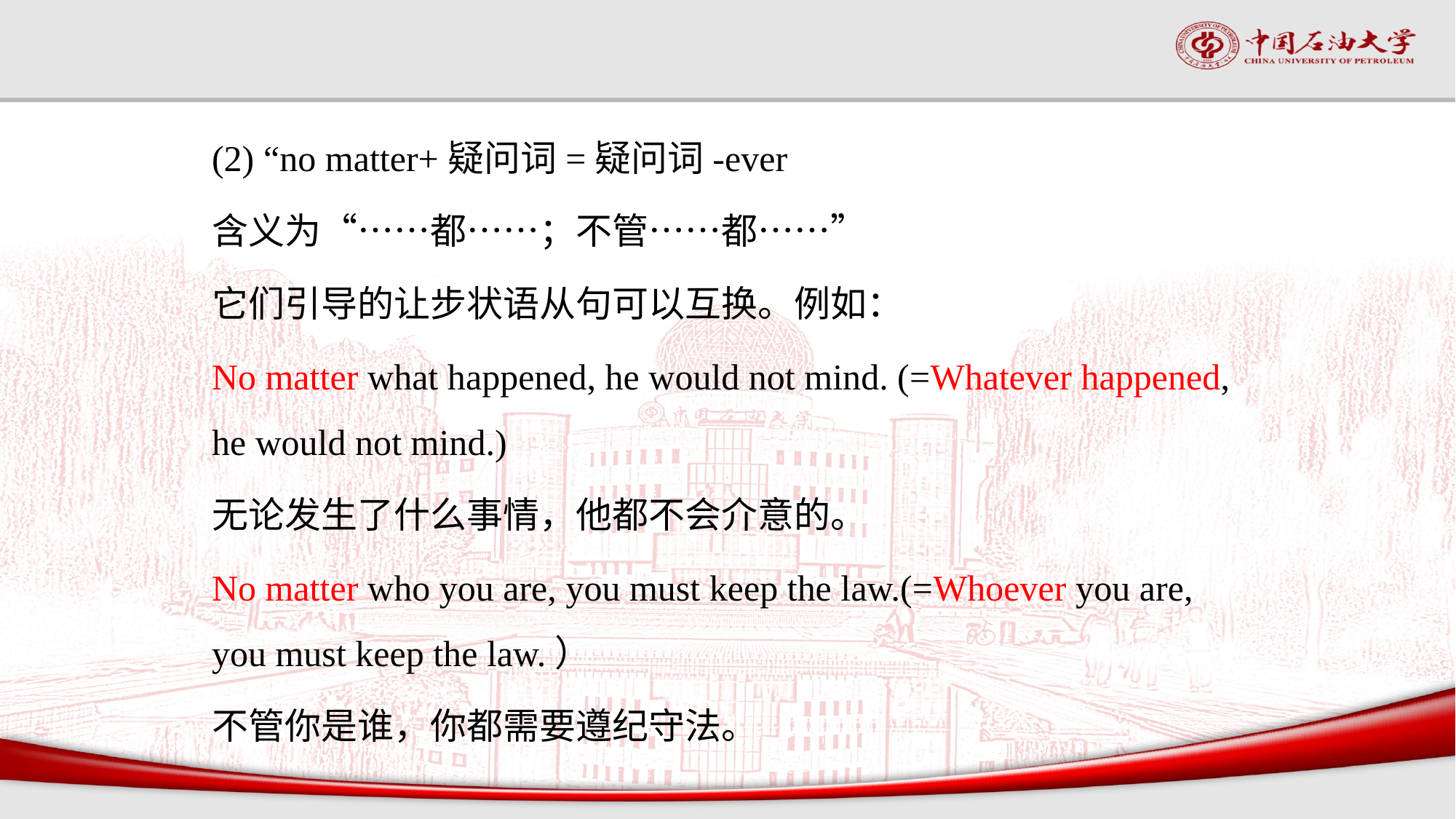

#
(2) “no matter+疑问词=疑问词-ever
含义为“……都……；不管……都……”
它们引导的让步状语从句可以互换。例如：
No matter what happened, he would not mind. (=Whatever happened, he would not mind.)
无论发生了什么事情，他都不会介意的。
No matter who you are, you must keep the law.(=Whoever you are, you must keep the law.）
不管你是谁，你都需要遵纪守法。